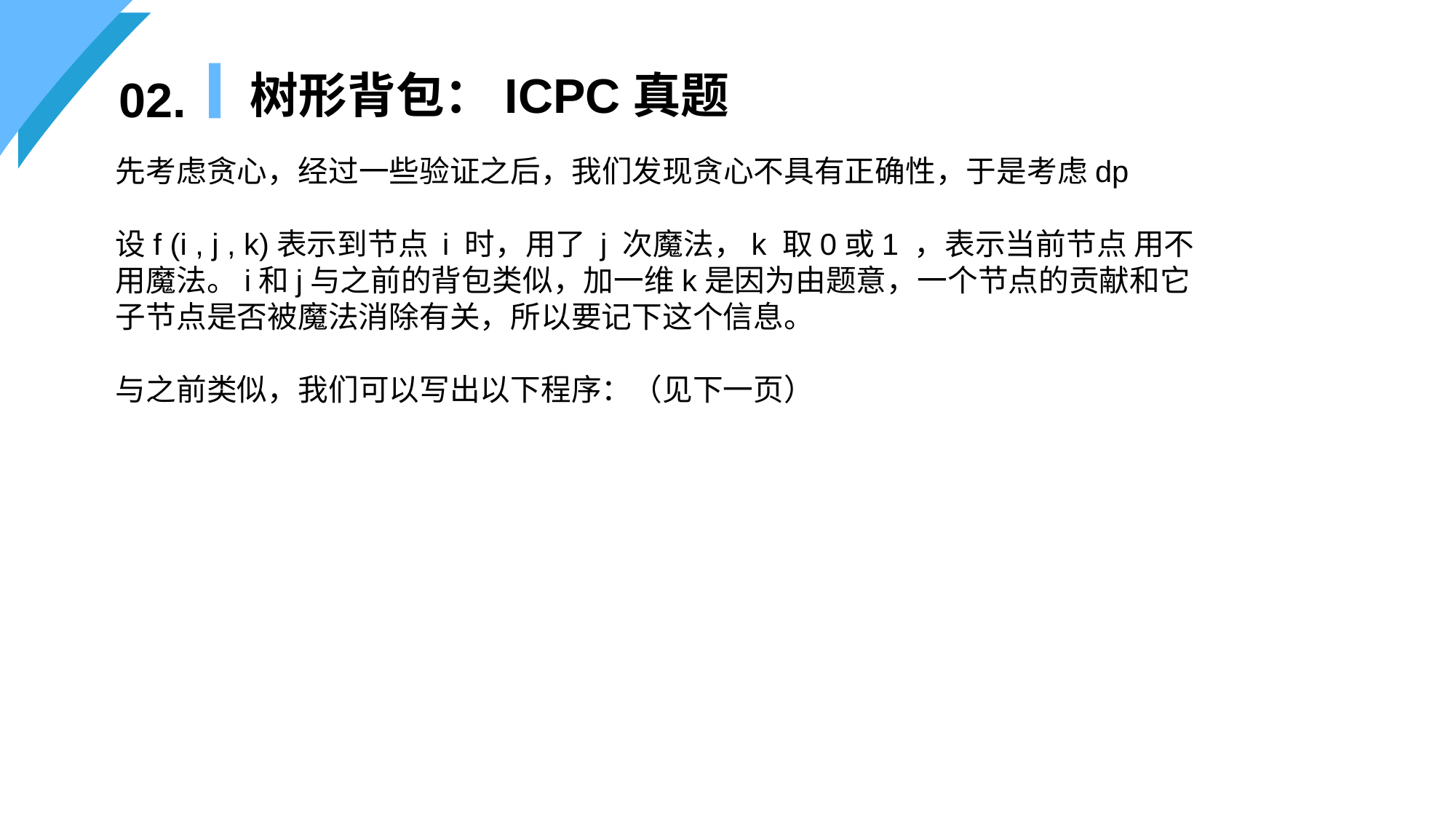

树形背包：ICPC真题
02.

先考虑贪心，经过一些验证之后，我们发现贪心不具有正确性，于是考虑dp

设f (i , j , k)表示到节点 i 时，用了 j 次魔法，k 取0或1 ，表示当前节点 用不用魔法。i和j与之前的背包类似，加一维k是因为由题意，一个节点的贡献和它子节点是否被魔法消除有关，所以要记下这个信息。

与之前类似，我们可以写出以下程序：（见下一页）

添加标题
请您单击此处添加合适文字加以说明，可根据自己的需要适当地调整文字大小或者颜色等属性。